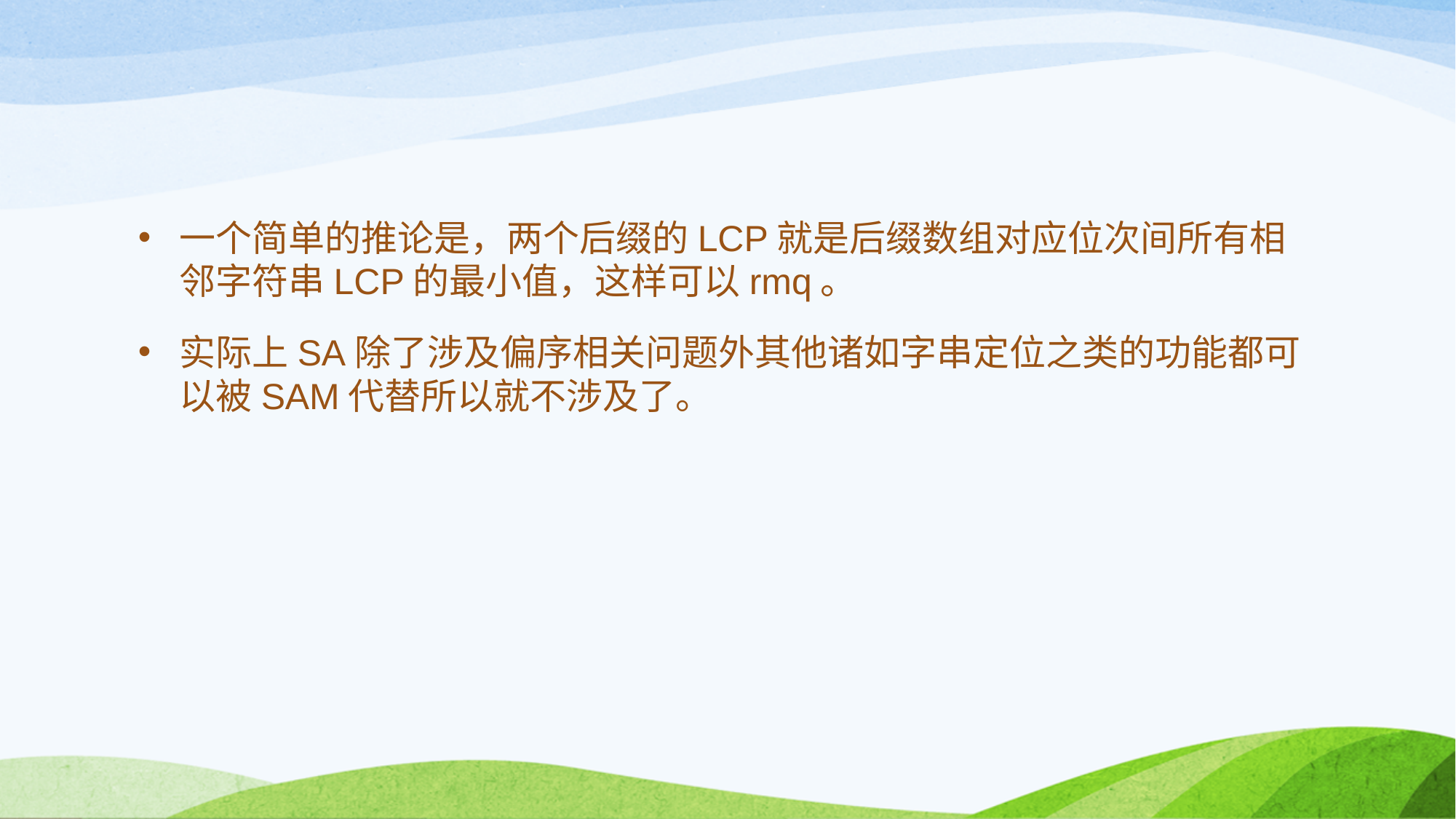

#
一个简单的推论是，两个后缀的LCP就是后缀数组对应位次间所有相邻字符串LCP的最小值，这样可以rmq。
实际上SA除了涉及偏序相关问题外其他诸如字串定位之类的功能都可以被SAM代替所以就不涉及了。